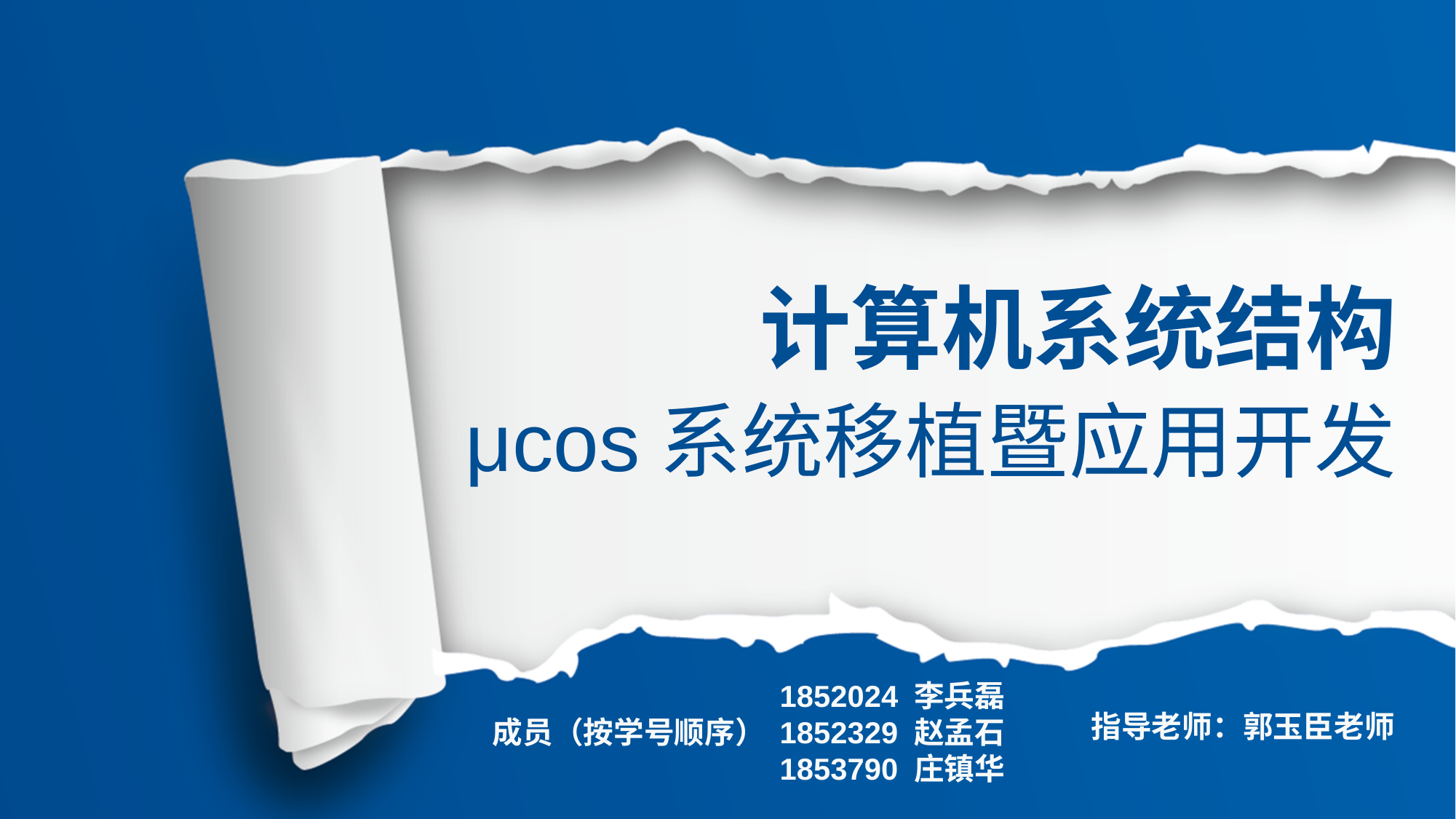

计算机系统结构
  μcos系统移植暨应用开发
1852024 李兵磊
成员（按学号顺序） 1852329 赵孟石
1853790 庄镇华

指导老师：郭玉臣老师